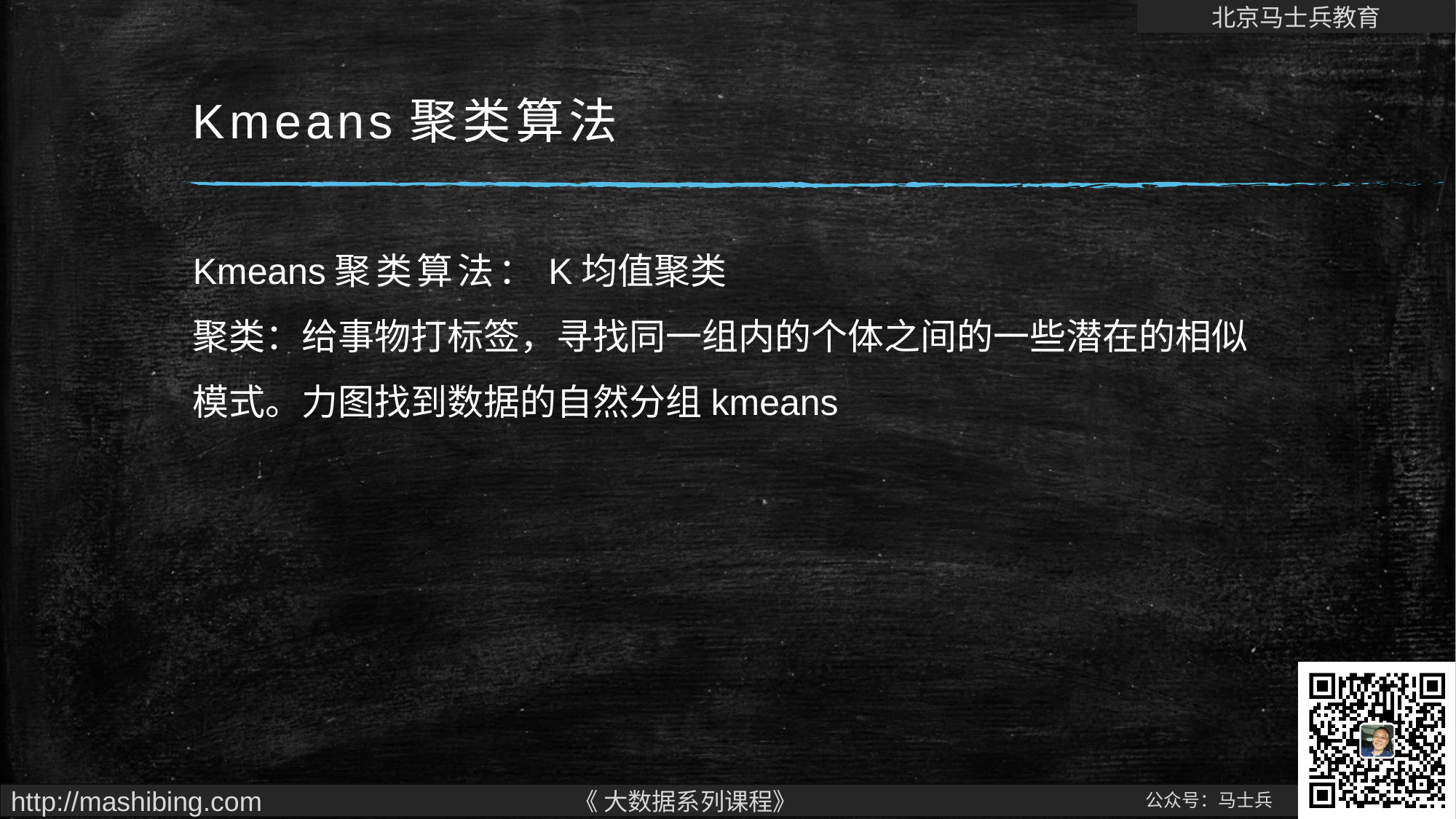

Kmeans聚类算法：K均值聚类
聚类：给事物打标签，寻找同一组内的个体之间的一些潜在的相似模式。力图找到数据的自然分组kmeans

# Kmeans聚类算法